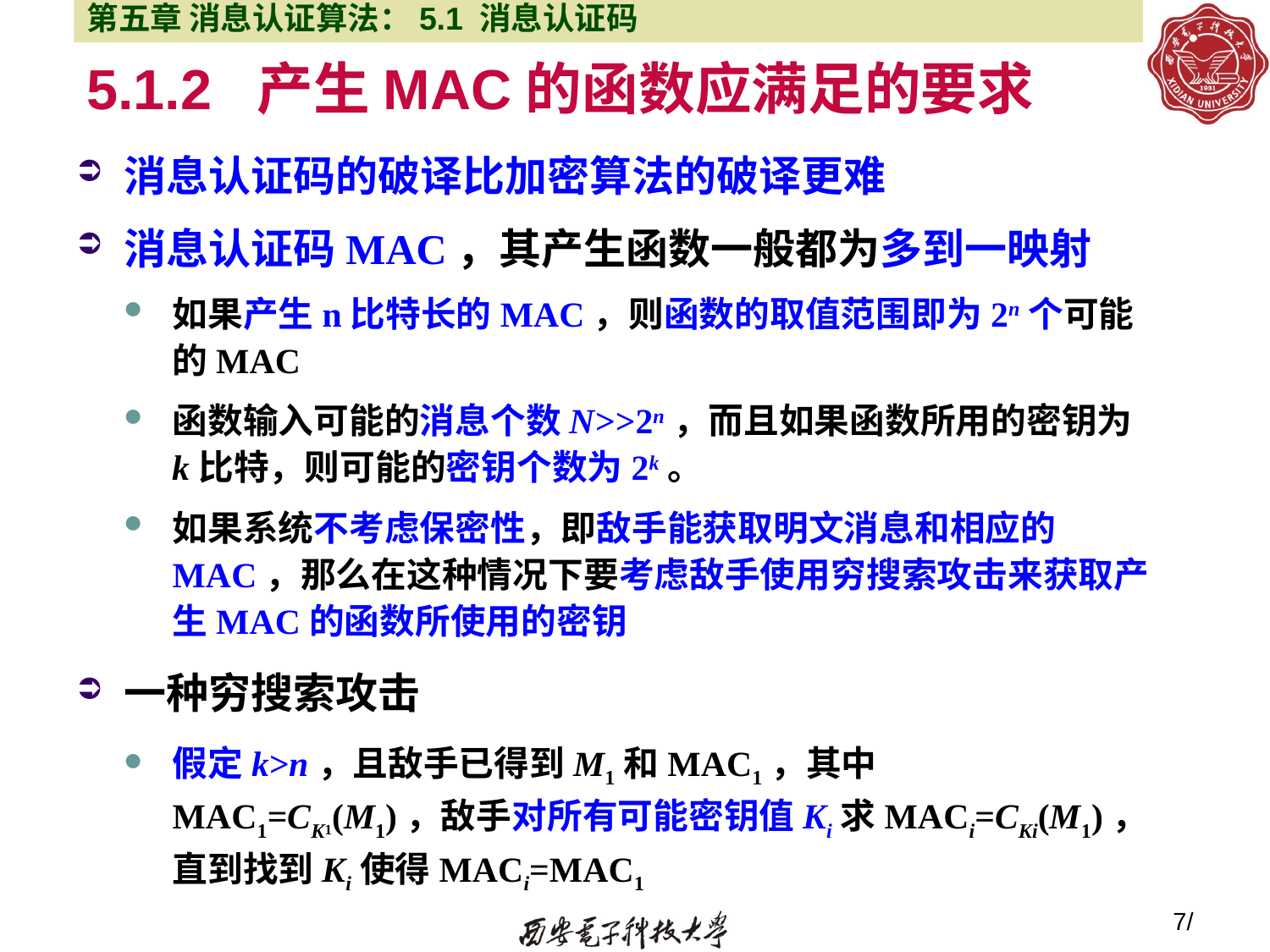

第五章 消息认证算法：5.1 消息认证码
# 5.1.2  产生MAC的函数应满足的要求
消息认证码的破译比加密算法的破译更难
消息认证码MAC，其产生函数一般都为多到一映射
如果产生n比特长的MAC，则函数的取值范围即为2n个可能的MAC
函数输入可能的消息个数N>>2n，而且如果函数所用的密钥为k比特，则可能的密钥个数为2k。
如果系统不考虑保密性，即敌手能获取明文消息和相应的MAC，那么在这种情况下要考虑敌手使用穷搜索攻击来获取产生MAC的函数所使用的密钥
一种穷搜索攻击
假定k>n，且敌手已得到M1和MAC1，其中MAC1=CK1(M1)，敌手对所有可能密钥值Ki求MACi=CKi(M1)，直到找到Ki使得MACi=MAC1
7/